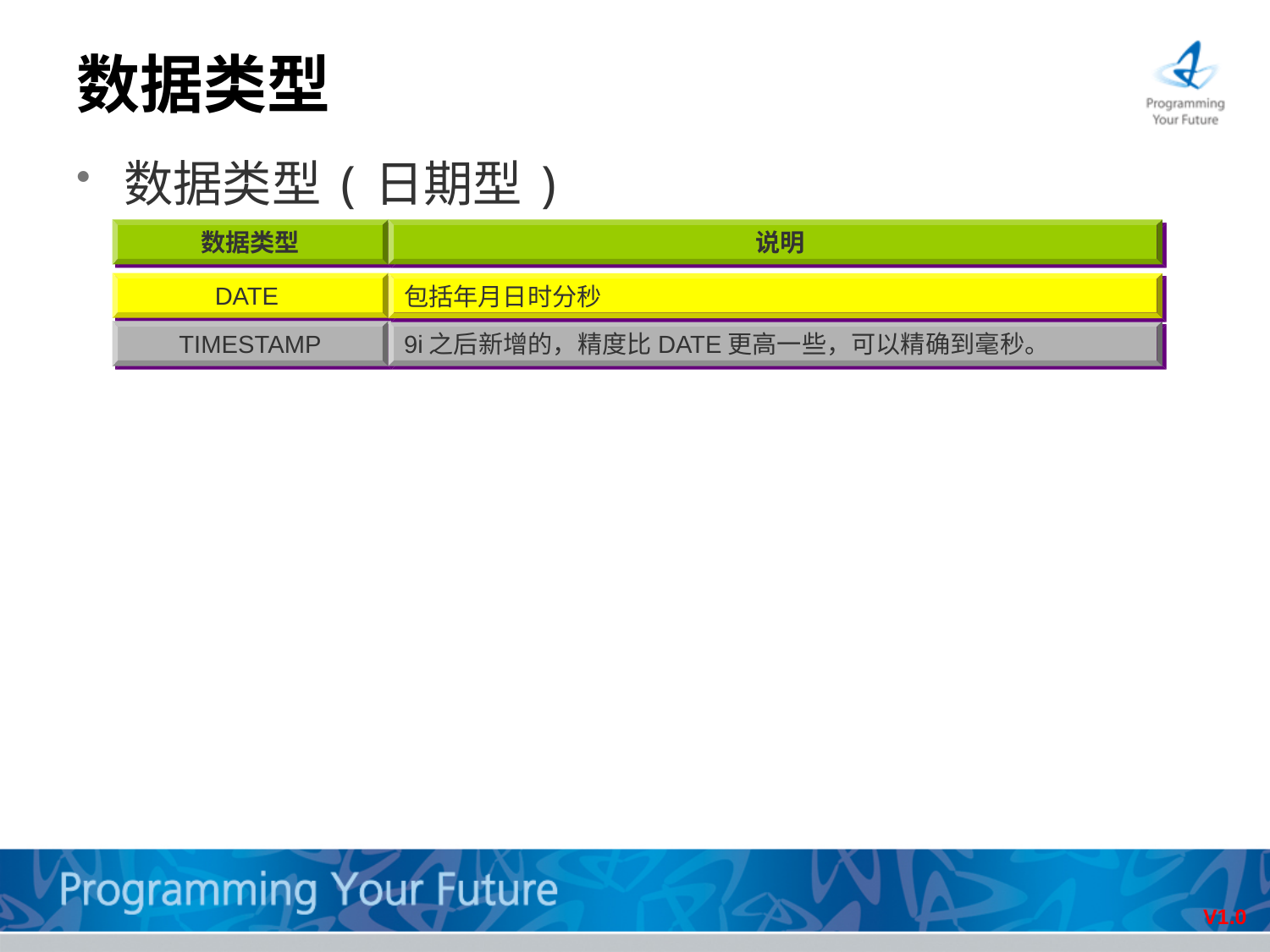

# 数据类型
数据类型(日期型)

数据类型
说明
DATE
包括年月日时分秒
TIMESTAMP
9i之后新增的，精度比DATE更高一些，可以精确到毫秒。